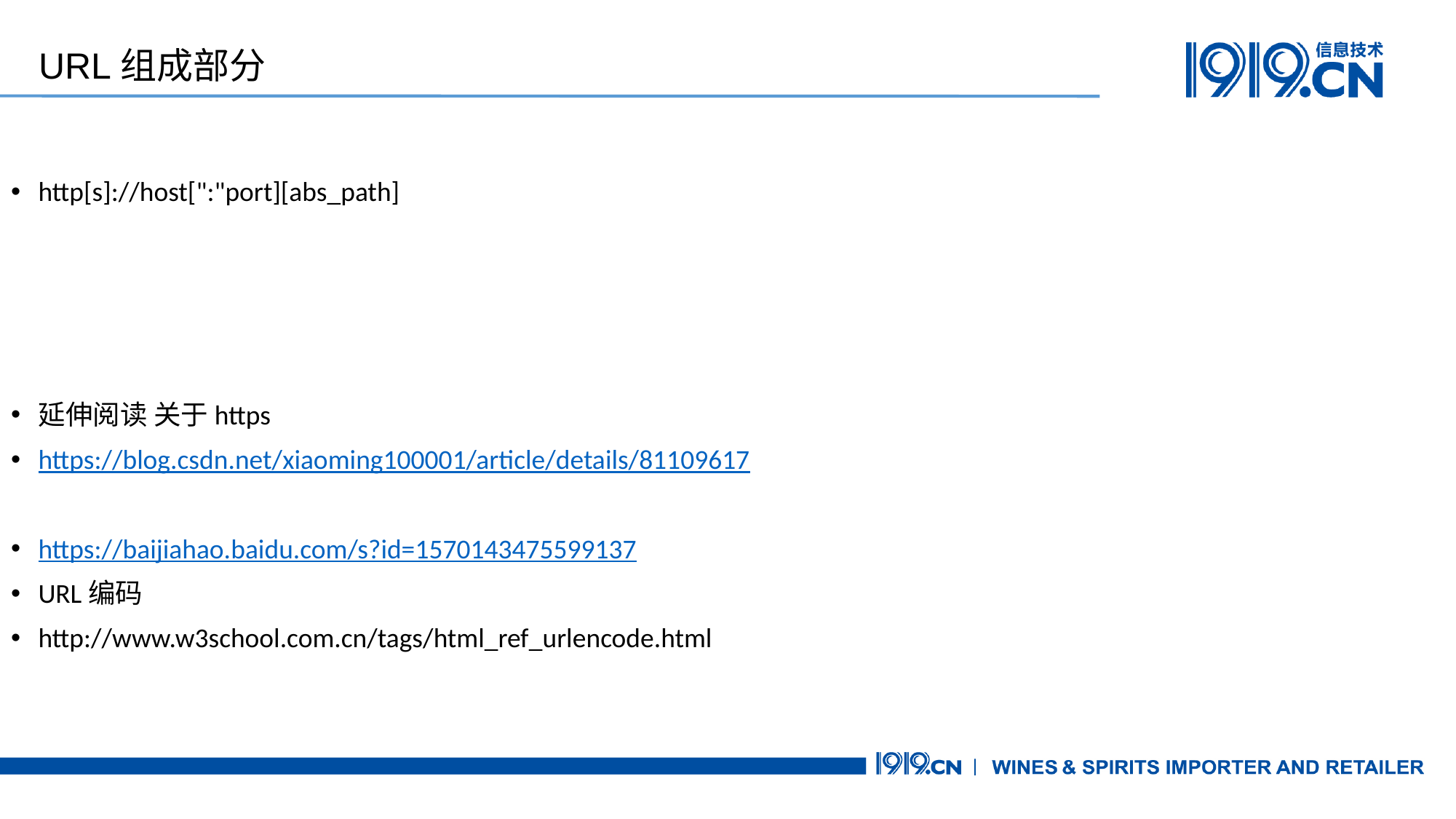

URL组成部分

http[s]://host[":"port][abs_path]

延伸阅读 关于https
https://blog.csdn.net/xiaoming100001/article/details/81109617

https://baijiahao.baidu.com/s?id=1570143475599137
URL编码
http://www.w3school.com.cn/tags/html_ref_urlencode.html

4